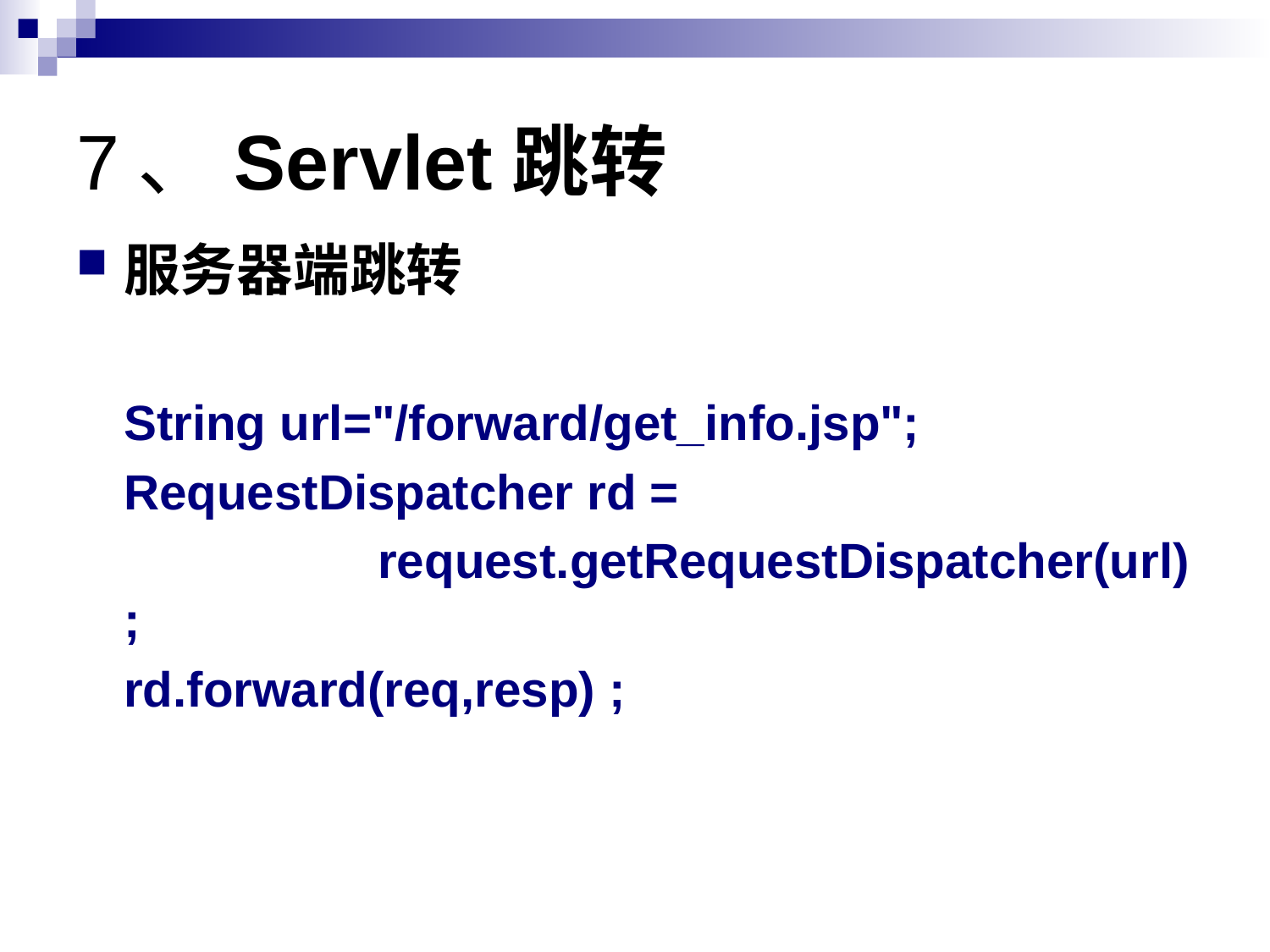

# 7、Servlet跳转
服务器端跳转

	String url="/forward/get_info.jsp";
	RequestDispatcher rd =
			request.getRequestDispatcher(url) ;
	rd.forward(req,resp) ;
26